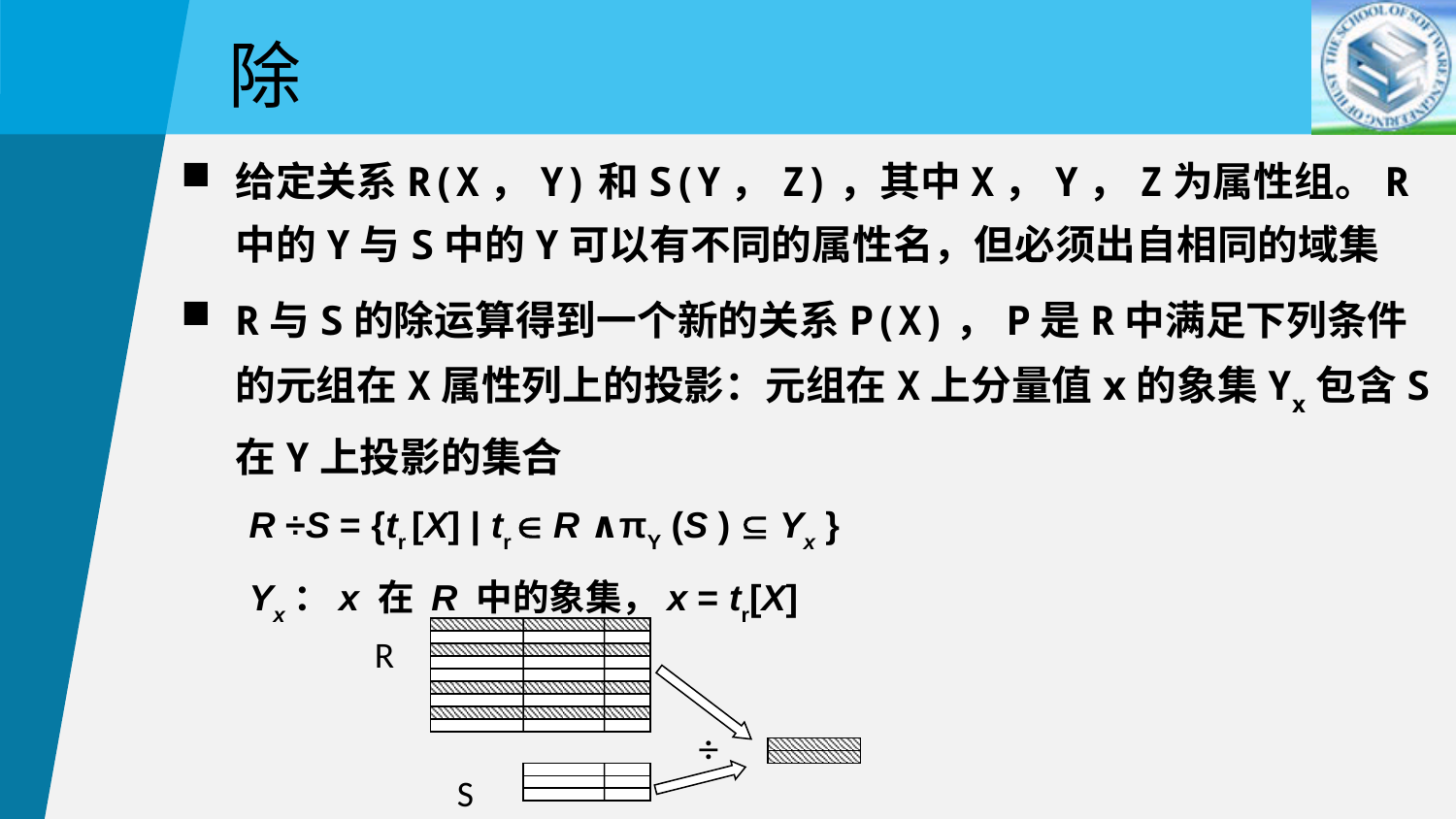

除
给定关系R(X，Y)和S(Y，Z)，其中X，Y，Z为属性组。R中的Y与S中的Y可以有不同的属性名，但必须出自相同的域集
R与S的除运算得到一个新的关系P(X)，P是R中满足下列条件的元组在X属性列上的投影：元组在X上分量值x的象集Yx包含S在Y上投影的集合
 	    R ÷S = {tr [X] | tr ∈ R ∧πY (S ) ⊆ Yx }
	    Yx：x 在 R 中的象集，x = tr[X]

R

÷

S